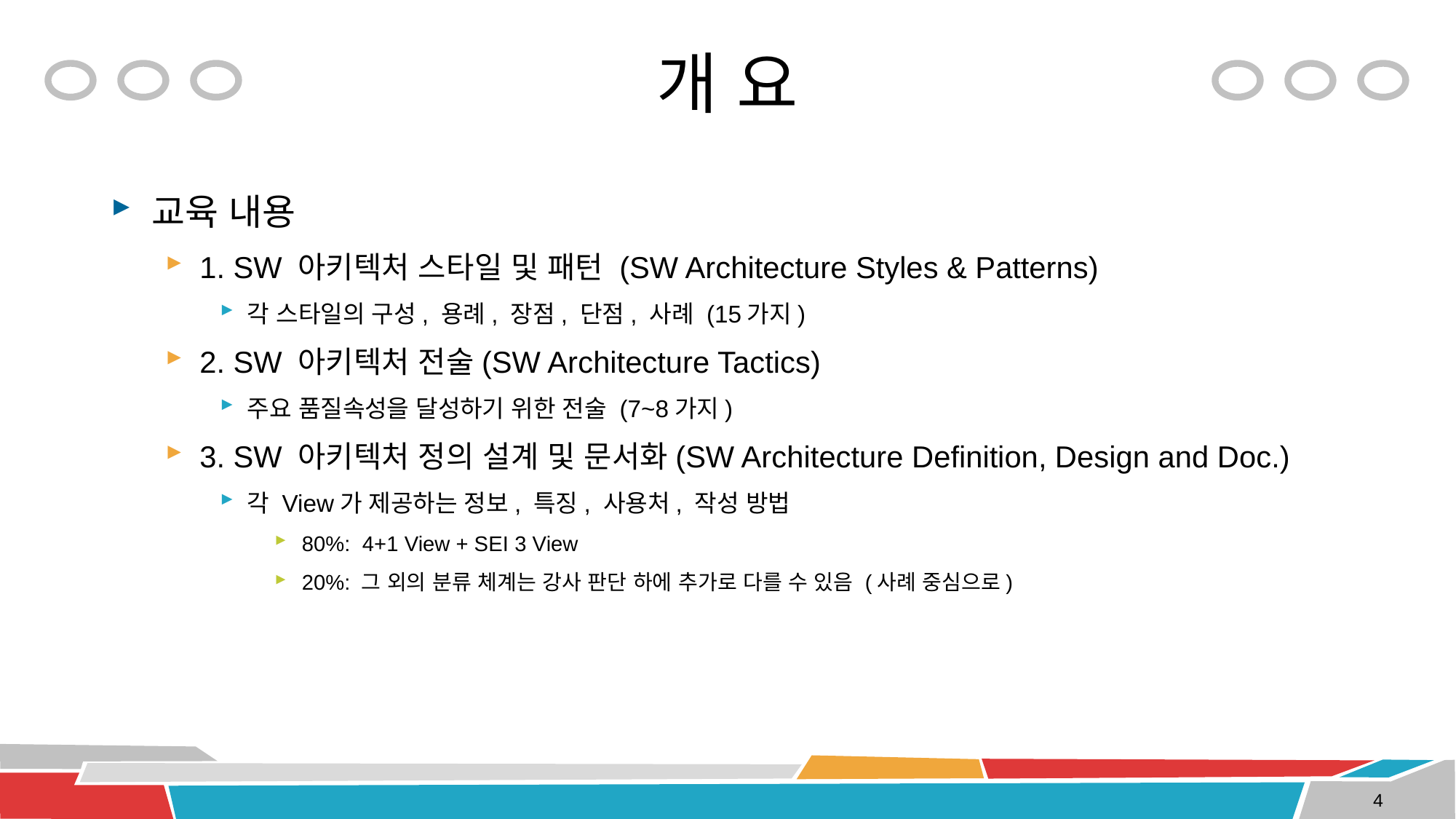

# 개 요
교육 내용
1. SW 아키텍처 스타일 및 패턴 (SW Architecture Styles & Patterns)
각 스타일의 구성, 용례, 장점, 단점, 사례 (15가지)
2. SW 아키텍처 전술(SW Architecture Tactics)
주요 품질속성을 달성하기 위한 전술 (7~8가지)
3. SW 아키텍처 정의 설계 및 문서화(SW Architecture Definition, Design and Doc.)
각 View가 제공하는 정보, 특징, 사용처, 작성 방법
80%:  4+1 View + SEI 3 View
20%: 그 외의 분류 체계는 강사 판단 하에 추가로 다를 수 있음 (사례 중심으로)
4